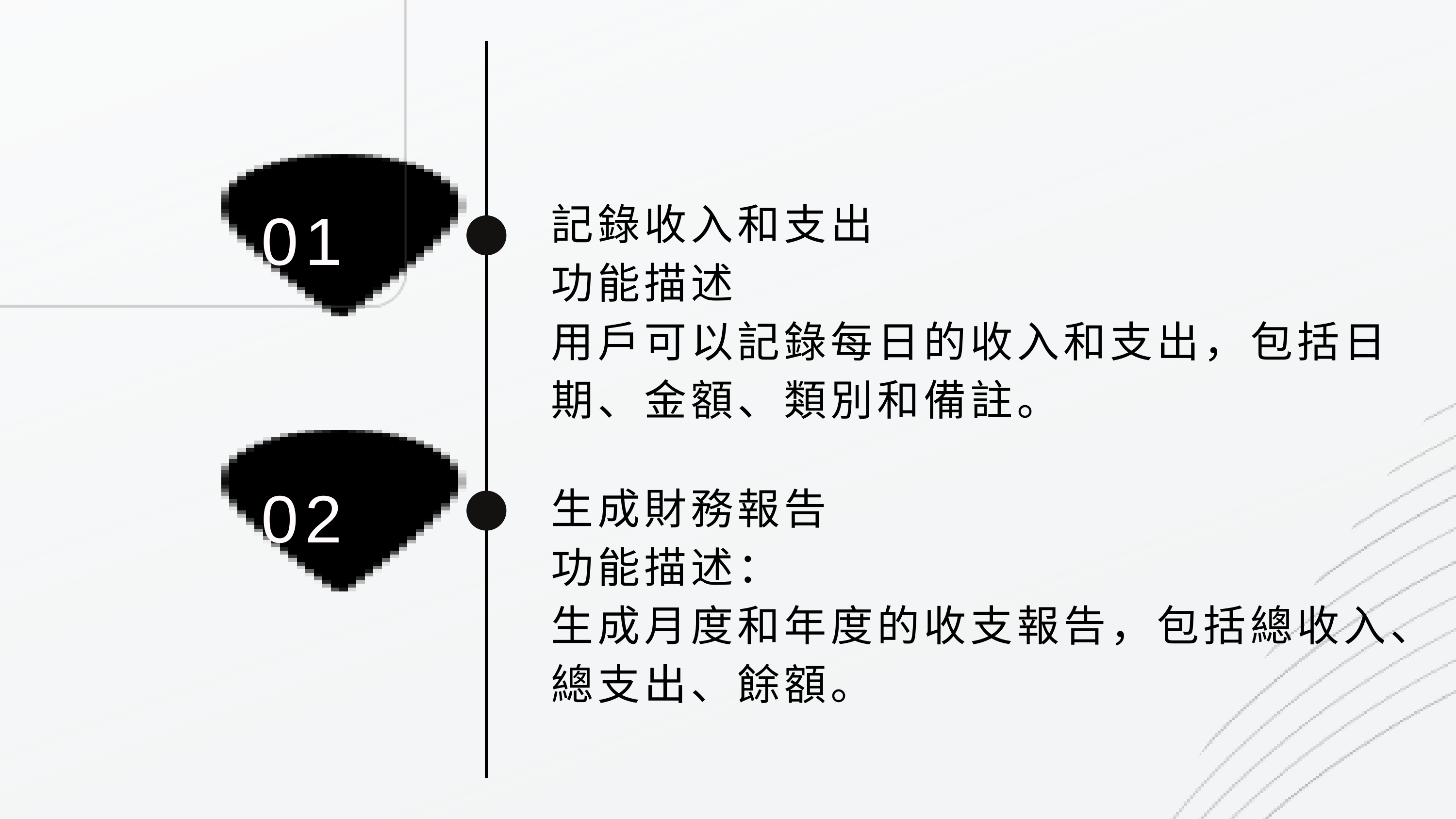

01
記錄收入和支出
功能描述
用戶可以記錄每日的收入和支出，包括日期、金額、類別和備註。

02

生成財務報告
功能描述：
生成月度和年度的收支報告，包括總收入、總支出、餘額。